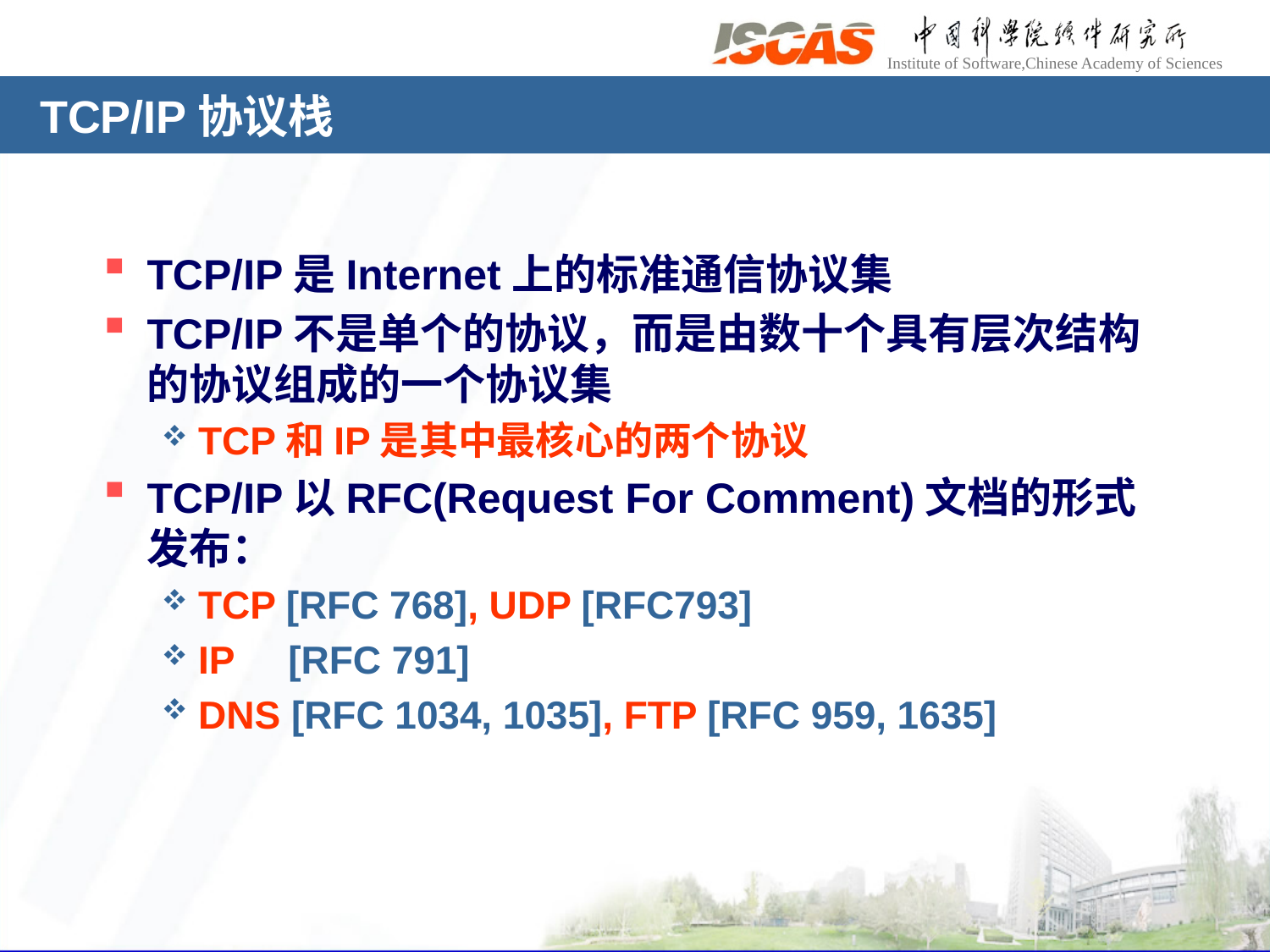

# TCP/IP协议栈
TCP/IP是Internet上的标准通信协议集
TCP/IP不是单个的协议，而是由数十个具有层次结构的协议组成的一个协议集
TCP和IP是其中最核心的两个协议
TCP/IP以RFC(Request For Comment)文档的形式发布：
TCP [RFC 768], UDP [RFC793]
IP     [RFC 791]
DNS [RFC 1034, 1035], FTP [RFC 959, 1635]